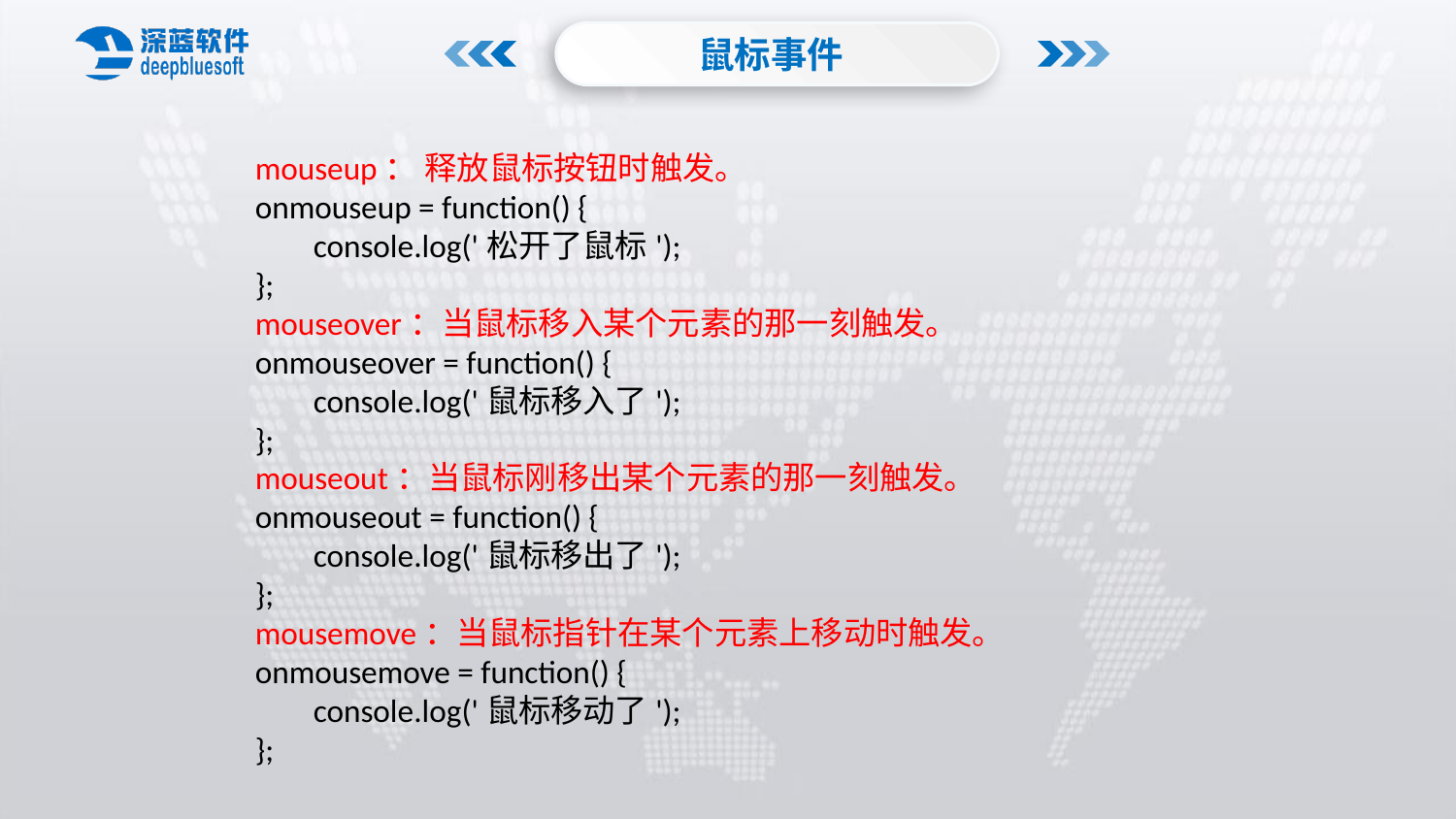

鼠标事件

mouseup： 释放鼠标按钮时触发。
onmouseup = function() {
        console.log('松开了鼠标');
};
mouseover：当鼠标移入某个元素的那一刻触发。
onmouseover = function() {
        console.log('鼠标移入了');
};
mouseout：当鼠标刚移出某个元素的那一刻触发。
onmouseout = function() {
        console.log('鼠标移出了');
};
mousemove：当鼠标指针在某个元素上移动时触发。
onmousemove = function() {
        console.log('鼠标移动了');
};